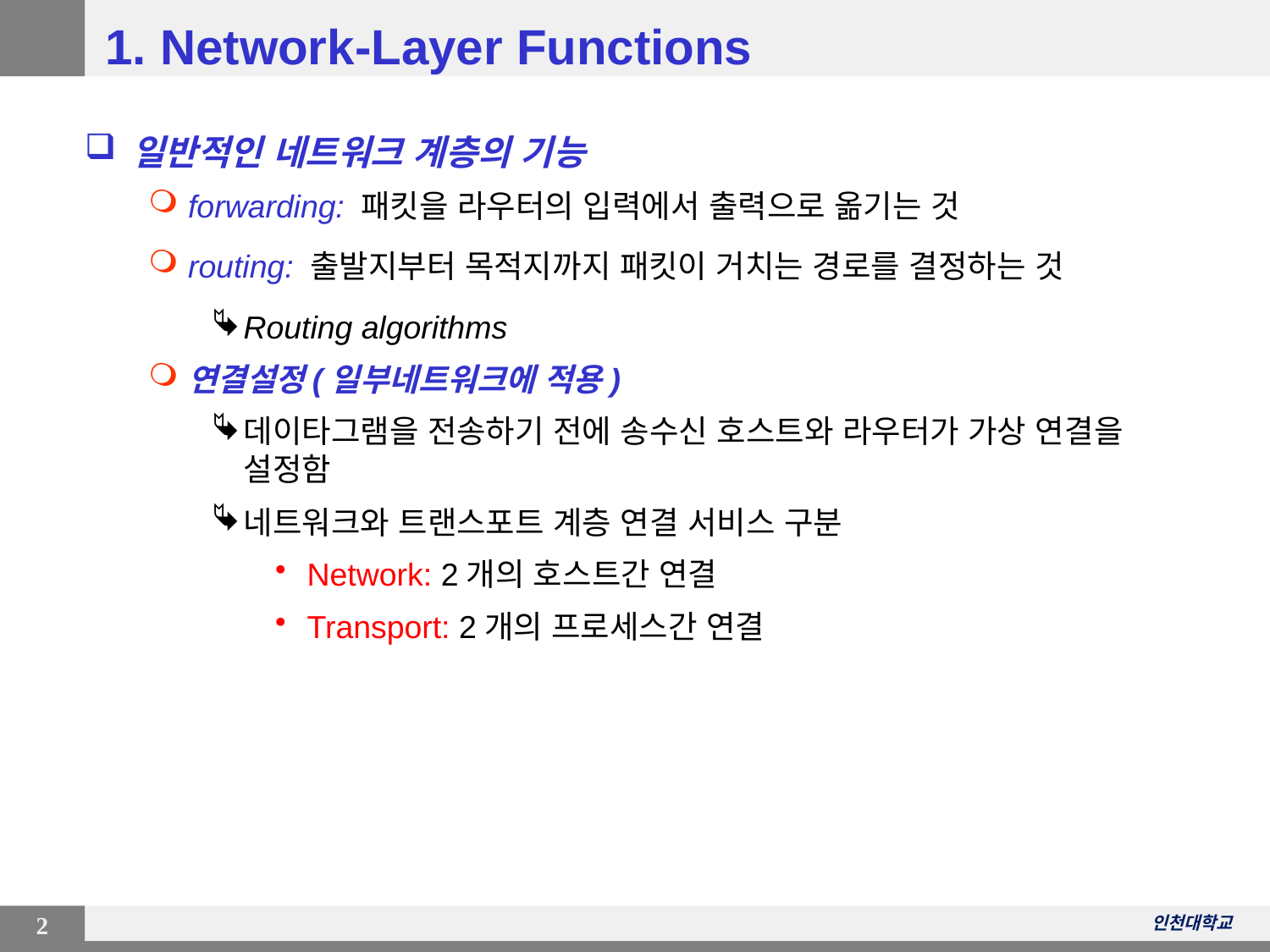

# 1. Network-Layer Functions
일반적인 네트워크 계층의 기능
forwarding: 패킷을 라우터의 입력에서 출력으로 옮기는 것
routing: 출발지부터 목적지까지 패킷이 거치는 경로를 결정하는 것
Routing algorithms
연결설정(일부네트워크에 적용)
데이타그램을 전송하기 전에 송수신 호스트와 라우터가 가상 연결을 설정함
네트워크와 트랜스포트 계층 연결 서비스 구분
Network: 2개의 호스트간 연결
Transport: 2개의 프로세스간 연결